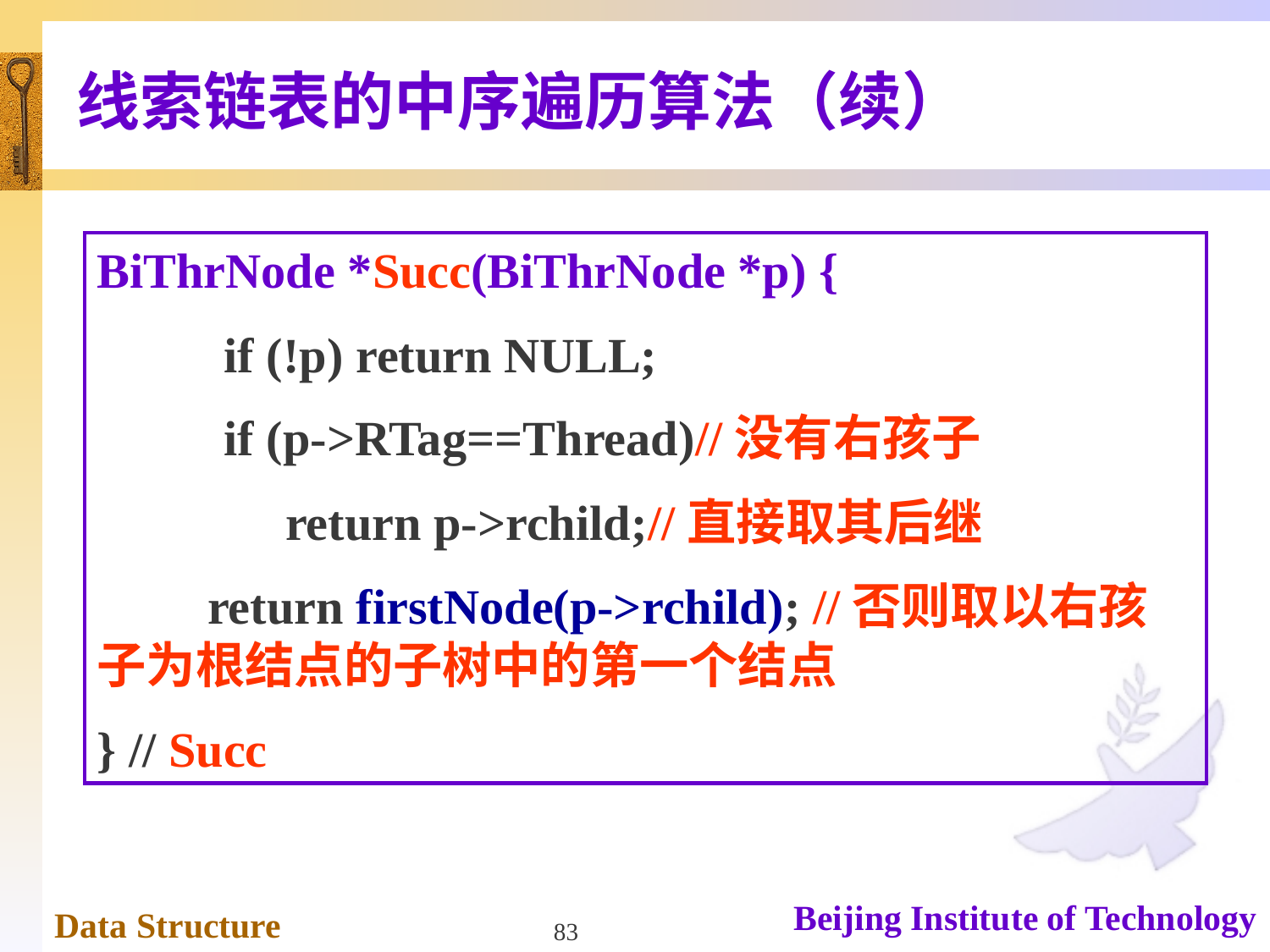

# 线索链表的中序遍历算法（续）
BiThrNode *Succ(BiThrNode *p) {
	if (!p) return NULL;
	if (p->RTag==Thread)//没有右孩子
	     return p->rchild;//直接取其后继
         return firstNode(p->rchild); //否则取以右孩子为根结点的子树中的第一个结点
} // Succ
83